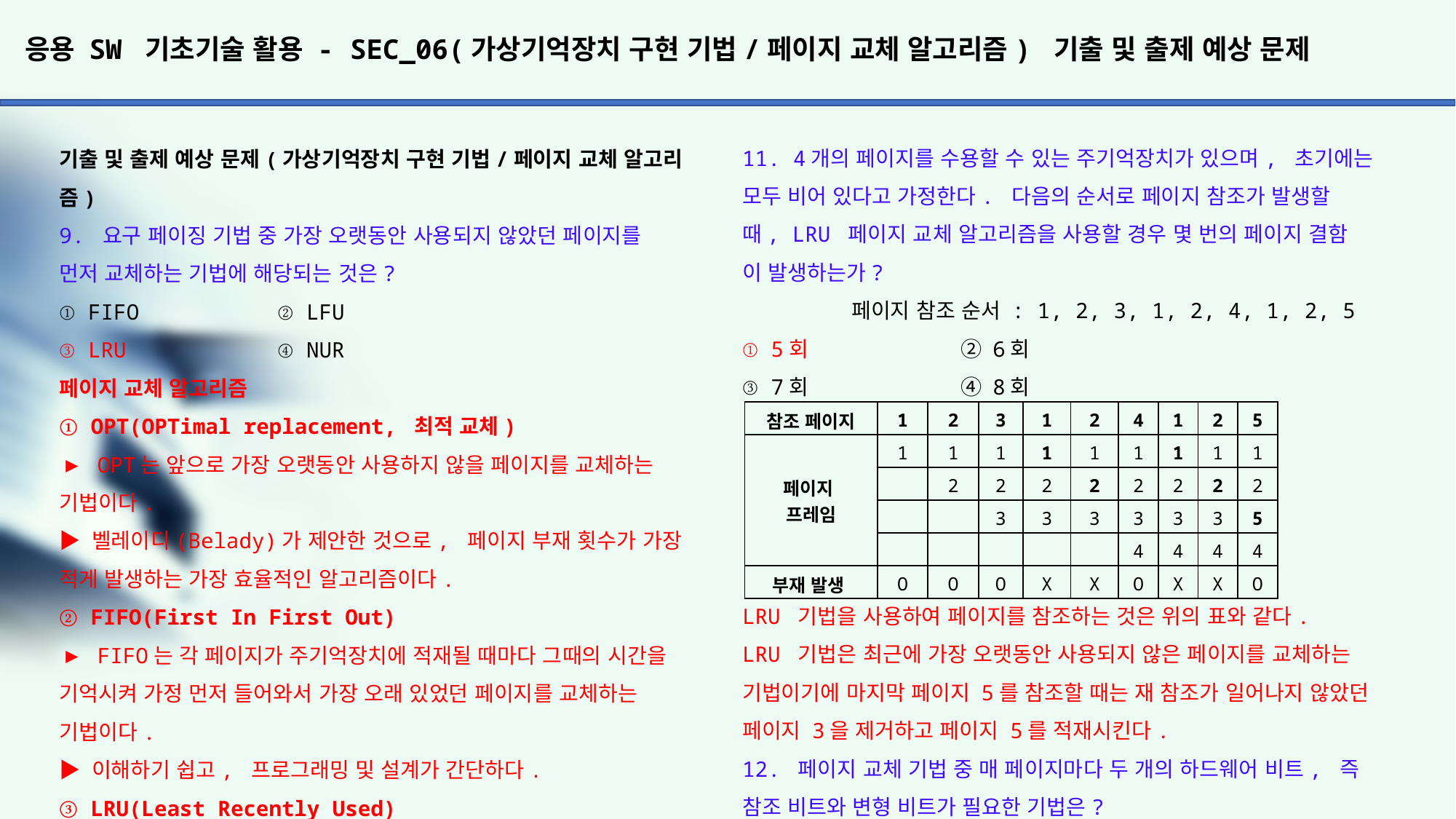

# 응용 SW 기초기술 활용 - SEC_06(가상기억장치 구현 기법/페이지 교체 알고리즘) 기출 및 출제 예상 문제
11. 4개의 페이지를 수용할 수 있는 주기억장치가 있으며, 초기에는
모두 비어 있다고 가정한다. 다음의 순서로 페이지 참조가 발생할
때, LRU 페이지 교체 알고리즘을 사용할 경우 몇 번의 페이지 결함
이 발생하는가?
	페이지 참조 순서 : 1, 2, 3, 1, 2, 4, 1, 2, 5
① 5회 		② 6회
③ 7회		④ 8회

LRU 기법을 사용하여 페이지를 참조하는 것은 위의 표와 같다.
LRU 기법은 최근에 가장 오랫동안 사용되지 않은 페이지를 교체하는
기법이기에 마지막 페이지 5를 참조할 때는 재 참조가 일어나지 않았던
페이지 3을 제거하고 페이지 5를 적재시킨다.
12. 페이지 교체 기법 중 매 페이지마다 두 개의 하드웨어 비트, 즉
참조 비트와 변형 비트가 필요한 기법은?
① FIFO		② LRU
③ LFU		④ NUR
NUR(Not Used Recently)
▶ NUR은 LRU와 비슷한 알고리즘으로, 최근에 사용하지 않은 페이지를 교체하는 기법이다.
▶최근에 사용되지 않은 페이지는 향후에도 사용되지 않을 가능성
이 높다는 것을 전제로 하여, LRU에서 나타나는 시간적인 오버헤드를 줄일 수 있다.
▶ 최근의 사용 여부를 확인하기 위해서 각 페이지마다 두 개의
비트, 즉 참조 비트(Reference Bit)와 변형 비트(Modified Bit, Dirty Bit)가 사용된다.
▶ 참조 비트와 변형 비트의 값에 따라서 교체될 페이지의 순서가
결정된다.

기출 및 출제 예상 문제(가상기억장치 구현 기법/페이지 교체 알고리즘)
9. 요구 페이징 기법 중 가장 오랫동안 사용되지 않았던 페이지를
먼저 교체하는 기법에 해당되는 것은?
① FIFO		② LFU
③ LRU		④ NUR
페이지 교체 알고리즘
① OPT(OPTimal replacement, 최적 교체)
▶ OPT는 앞으로 가장 오랫동안 사용하지 않을 페이지를 교체하는
기법이다.
▶ 벨레이디(Belady)가 제안한 것으로, 페이지 부재 횟수가 가장 적게 발생하는 가장 효율적인 알고리즘이다.
② FIFO(First In First Out)
▶ FIFO는 각 페이지가 주기억장치에 적재될 때마다 그때의 시간을 기억시켜 가정 먼저 들어와서 가장 오래 있었던 페이지를 교체하는 기법이다.
▶ 이해하기 쉽고, 프로그래밍 및 설계가 간단하다.
③ LRU(Least Recently Used)
▶ LRU는 최근에 가장 오랫동안 사용하지 않은 페이지를 교체하는
기법이다.
▶ 각 페이지마다 계수기(Counter)나 스택(Stack)을 두어 현 시점
에서 가장 오랫동안 사용하지 않은 즉, 가장 오래 전에 사용된 페이지를 교체한다.
④ LFU(Least Frequently Used)
▶ LFU는 사용 빈도가 가장 적은 페이지를 교체하는 기법이다.
▶ 활발하게 사용되는 페이지는 사용 횟수가 많이 교체되지 않고
사용된다.
⑤ NUR(Not Used Recently)
▶ NUR은 LRU와 비슷한 알고리즘으로, 최근에 사용하지 않은 페이지를 교체하는 기법이다.
▶최근에 사용되지 않은 페이지는 향후에도 사용되지 않을 가능성
이 높다는 것을 전제로 하여, LRU에서 나타나는 시간적인 오버헤드를 줄일 수 있다.
▶ 최근의 사용 여부를 확인하기 위해서 각 페이지마다 두 개의
비트, 즉 참조 비트(Reference Bit)와 변형 비트(Modified Bit, Dirty Bit)가 사용된다.
▶ 참조 비트와 변형 비트의 값에 따라서 교체될 페이지의 순서가
결정된다.
⑥ SCR(Second Chance Replacement, 2차 기회 교체)
▶ SCR은 가장 오랫동안 주기억장치에 있던 페이지 중 자주 사용되는 페이지의 교체를 방지하기 위한 것으로, FIFO 기법의 단점을 보완하는 기법이다.
10. 4개의 페이지를 수용할 수 있는 주기억장치가 있으며, 초기에
는 모두 비어 있다고 가정한다. 다음의 순서로 페이지 참조가 발생할 때, FIFO 페이지 교체 알고리즘을 사용할 경우 페이지 결함의 발생 횟수는?
	페이지 참조 순서 : 1, 2, 3, 1, 2, 4, 5, 1
① 6회		② 7회
③ 8회		④ 9회
4개의 페이지를 수용할 수 있는 주기억장치이므로 4개의 페이지 프레임으로 표현할 수가 있다.

참조 페이지가 페이지 테이블에 없을 경우 페이지 부재(결함)이
발생된다. 초기에는 모든 페이지가 비어 있으므로 처음 1, 2, 3
그리고 4 페이지 적재 시 페이지 결함이 발생된다. FIFO 기법은
가정 먼저 들어와 있었던 페이지를 교체하는 기법이기에 참조 페이지 5를 참조할 때는 가장 오래된 1을 제거한 후 5를 적재시킨다. 이러한 과정으로 모든 페이지에 대한 요구를 처리하고 나면 총 페이지 부재(결함) 발생 횟수는 6회가 된다.
| 참조 페이지 | 1 | 2 | 3 | 1 | 2 | 4 | 1 | 2 | 5 |
| --- | --- | --- | --- | --- | --- | --- | --- | --- | --- |
| 페이지 프레임 | 1 | 1 | 1 | 1 | 1 | 1 | 1 | 1 | 1 |
|  |  | 2 | 2 | 2 | 2 | 2 | 2 | 2 | 2 |
|  |  |  | 3 | 3 | 3 | 3 | 3 | 3 | 5 |
|  |  |  |  |  |  | 4 | 4 | 4 | 4 |
| 부재 발생 | O | O | O | X | X | O | X | X | O |
| 참조 페이지 | 1 | 2 | 3 | 1 | 2 | 4 | 5 | 1 |
| --- | --- | --- | --- | --- | --- | --- | --- | --- |
| 페이지 프레임 | 1 | 1 | 1 | 1 | 1 | 1 | 5 | 5 |
|  |  | 2 | 2 | 2 | 2 | 2 | 2 | 1 |
|  |  |  | 3 | 3 | 3 | 3 | 3 | 3 |
|  |  |  |  |  |  | 4 | 4 | 4 |
| 부재 발생 | O | O | O | X | X | O | O | O |